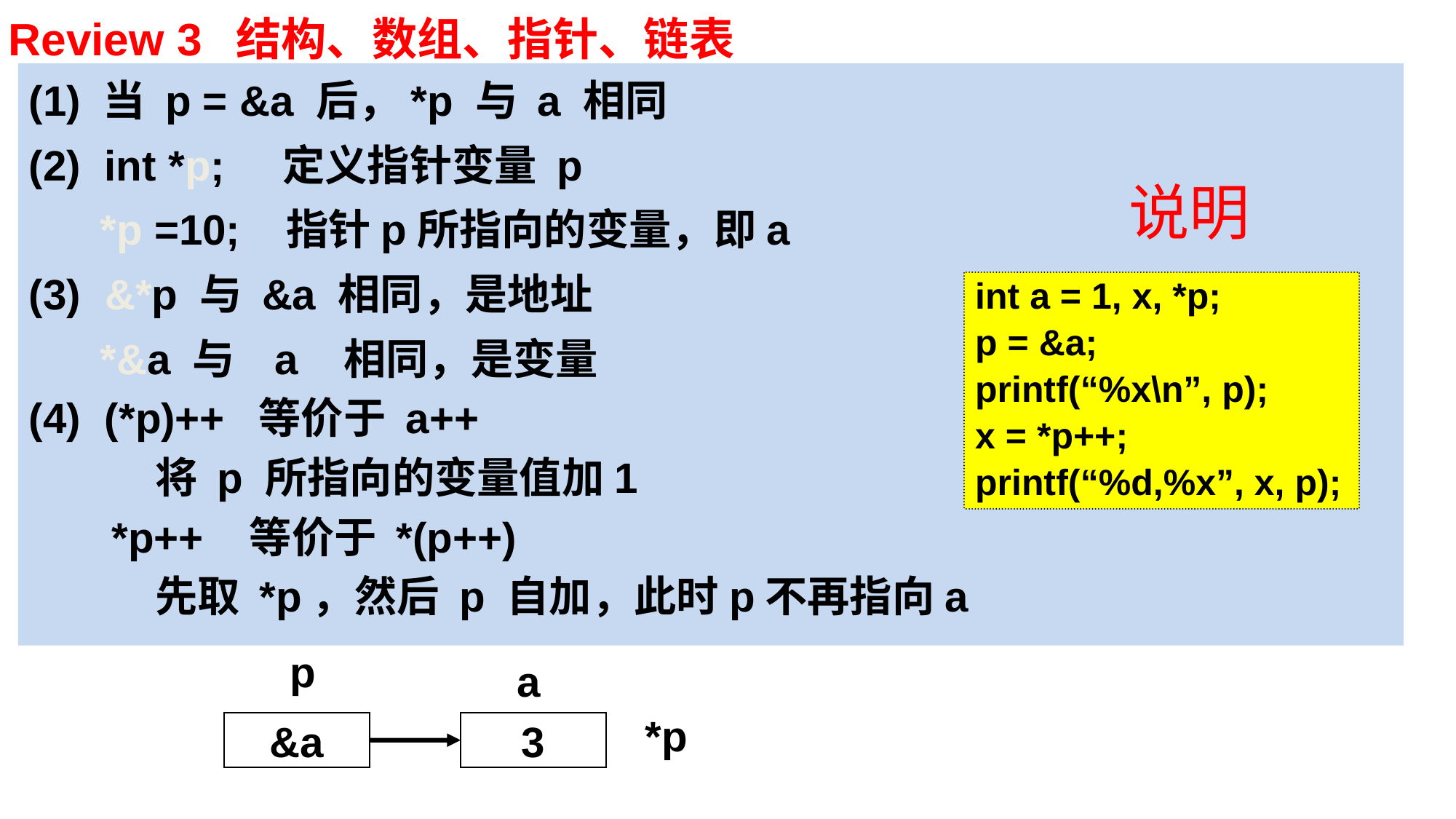

Review 3  结构、数组、指针、链表
(1) 当 p = &a 后，*p 与 a 相同
(2)  int *p;    定义指针变量 p
      *p =10;   指针p所指向的变量，即a
(3)  &*p 与 &a 相同，是地址
      *&a 与   a   相同，是变量
(4)  (*p)++  等价于 a++
            将 p 所指向的变量值加1
       *p++   等价于 *(p++)
            先取 *p，然后 p 自加，此时p不再指向a
# 说明
int a = 1, x, *p;
p = &a;
printf(“%x\n”, p);
x = *p++;
printf(“%d,%x”, x, p);
p
a
&a
3

*p